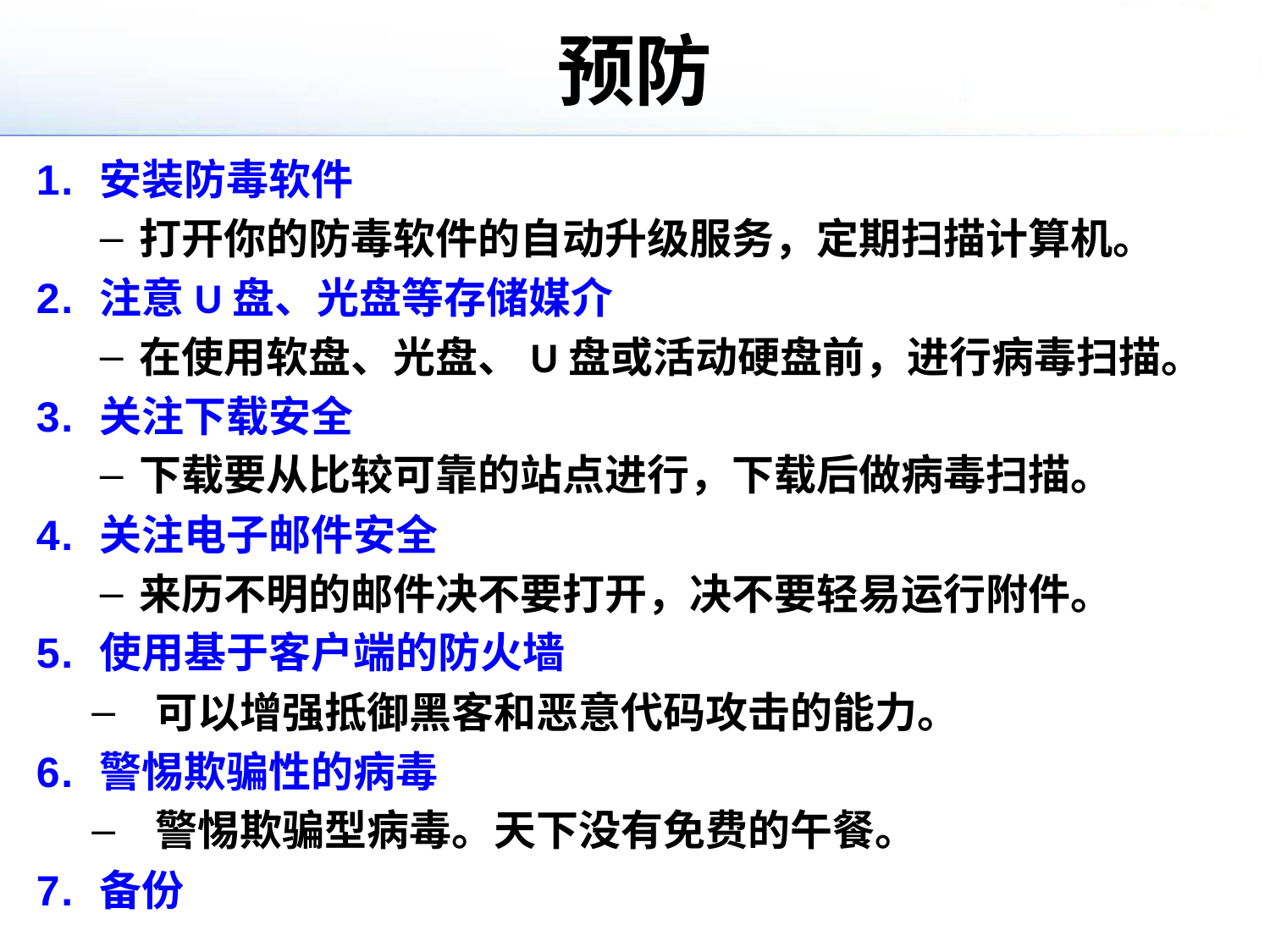

# 预防
安装防毒软件
打开你的防毒软件的自动升级服务，定期扫描计算机。
注意U盘、光盘等存储媒介
在使用软盘、光盘、U盘或活动硬盘前，进行病毒扫描。
关注下载安全
下载要从比较可靠的站点进行，下载后做病毒扫描。
关注电子邮件安全
来历不明的邮件决不要打开，决不要轻易运行附件。
使用基于客户端的防火墙
可以增强抵御黑客和恶意代码攻击的能力。
警惕欺骗性的病毒
警惕欺骗型病毒。天下没有免费的午餐。
备份